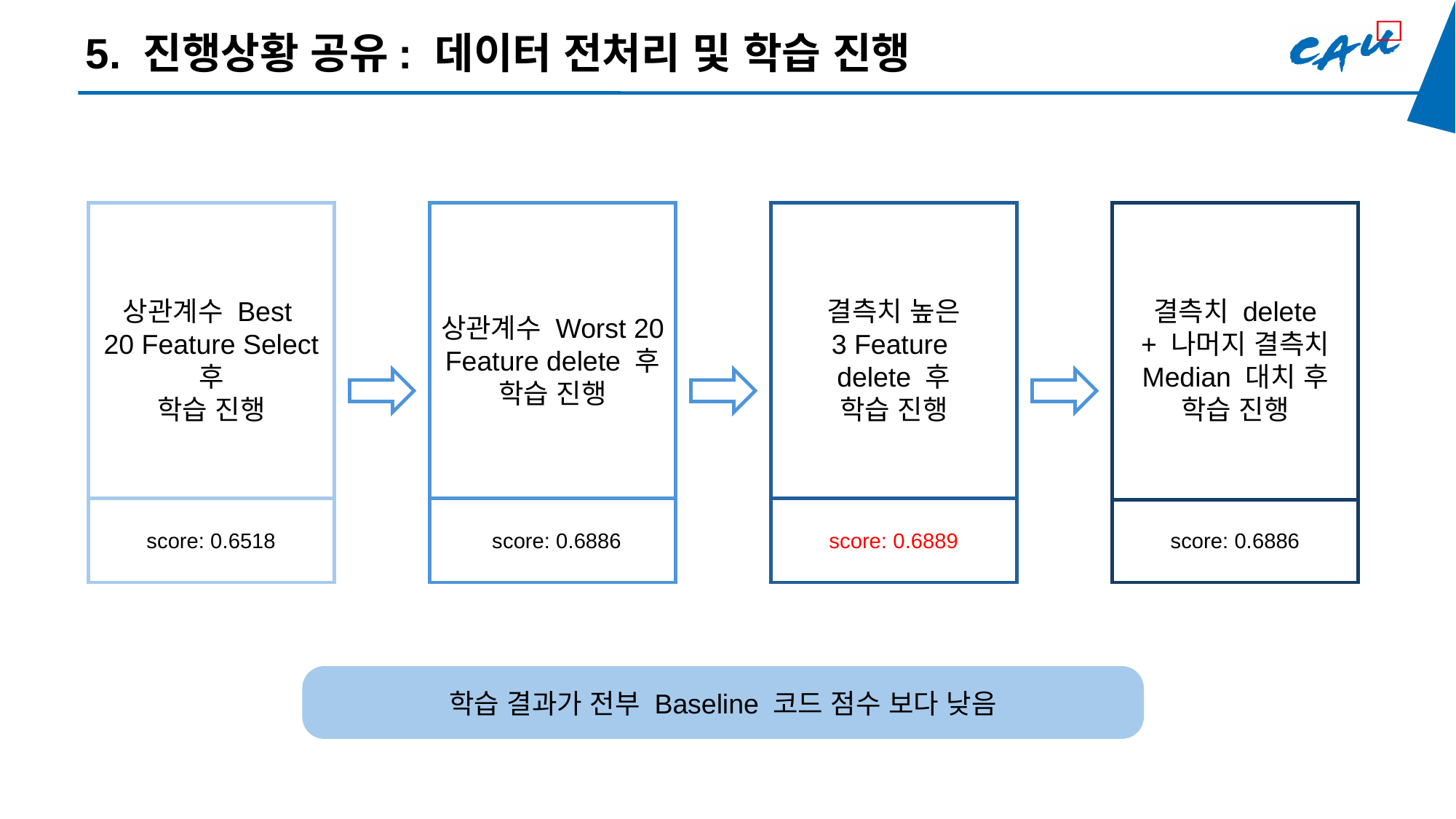

5. 진행상황 공유: 데이터 전처리 및 학습 진행

결측치 delete
+ 나머지 결측치
Median 대치 후
학습 진행

상관계수 Worst 20 Feature delete 후
학습 진행

결측치 높은
3 Feature
delete 후
학습 진행

상관계수 Best
20 Feature Select 후
학습 진행

score: 0.6886
score: 0.6518
score: 0.6886
score: 0.6889
학습 결과가 전부 Baseline 코드 점수 보다 낮음